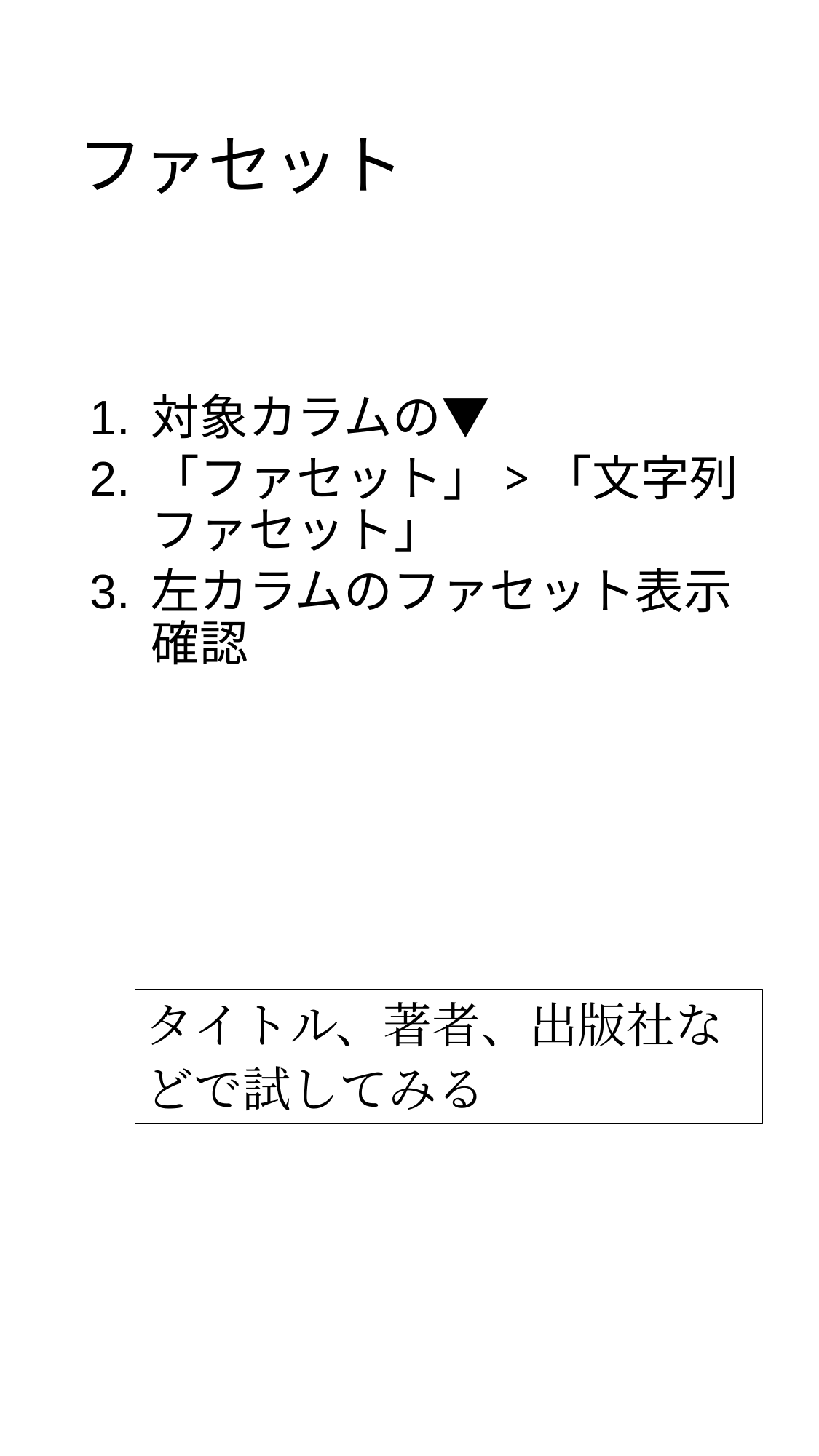

# ファセット
対象カラムの▼
「ファセット」>「文字列ファセット」
左カラムのファセット表示確認

タイトル、著者、出版社などで試してみる